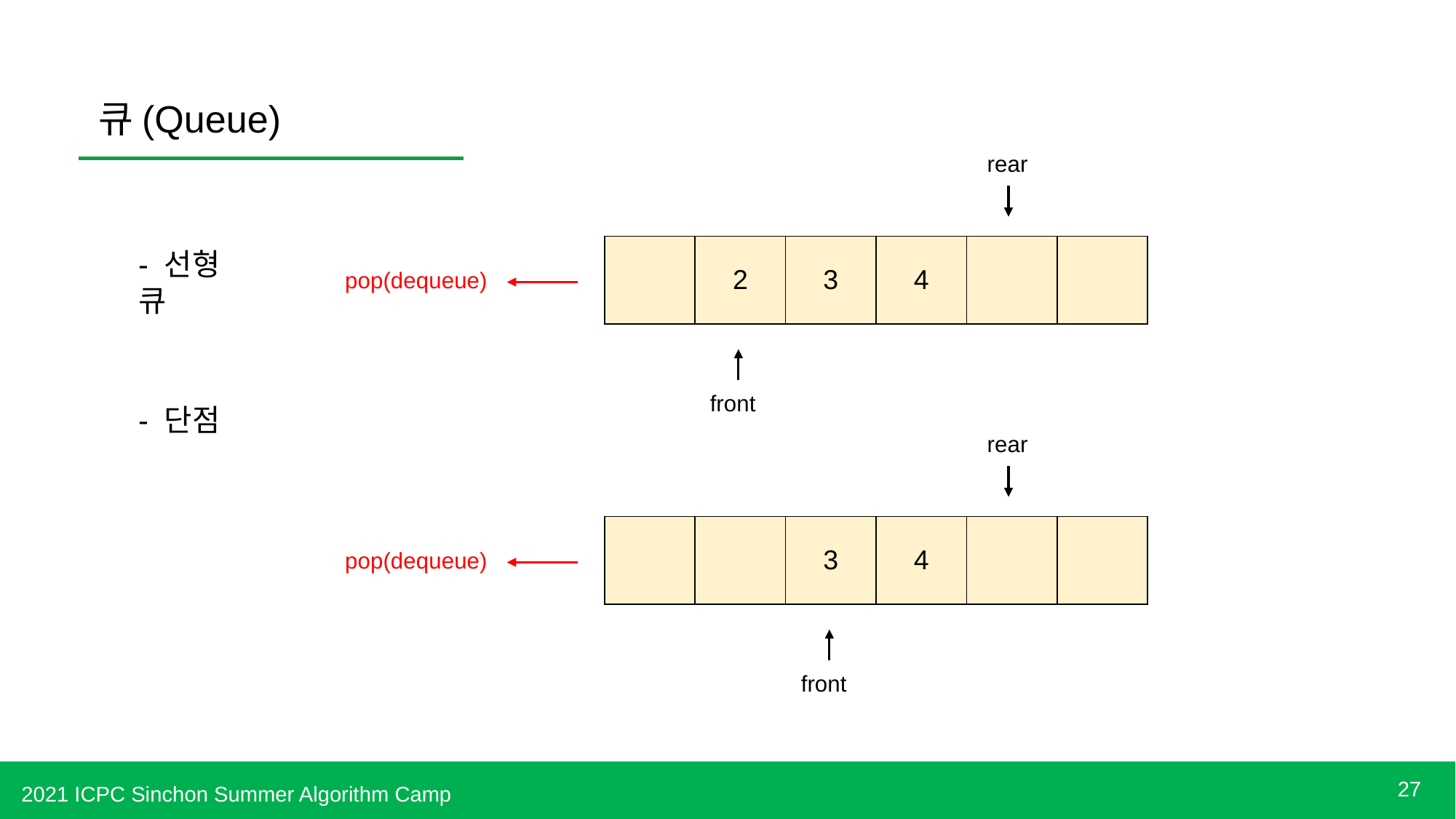

큐(Queue)
rear
|  | 2 | 3 | 4 |  |  |
| --- | --- | --- | --- | --- | --- |
- 선형 큐
pop(dequeue)
front
- 단점
rear
|  |  | 3 | 4 |  |  |
| --- | --- | --- | --- | --- | --- |
pop(dequeue)
front

27
2021 ICPC Sinchon Summer Algorithm Camp